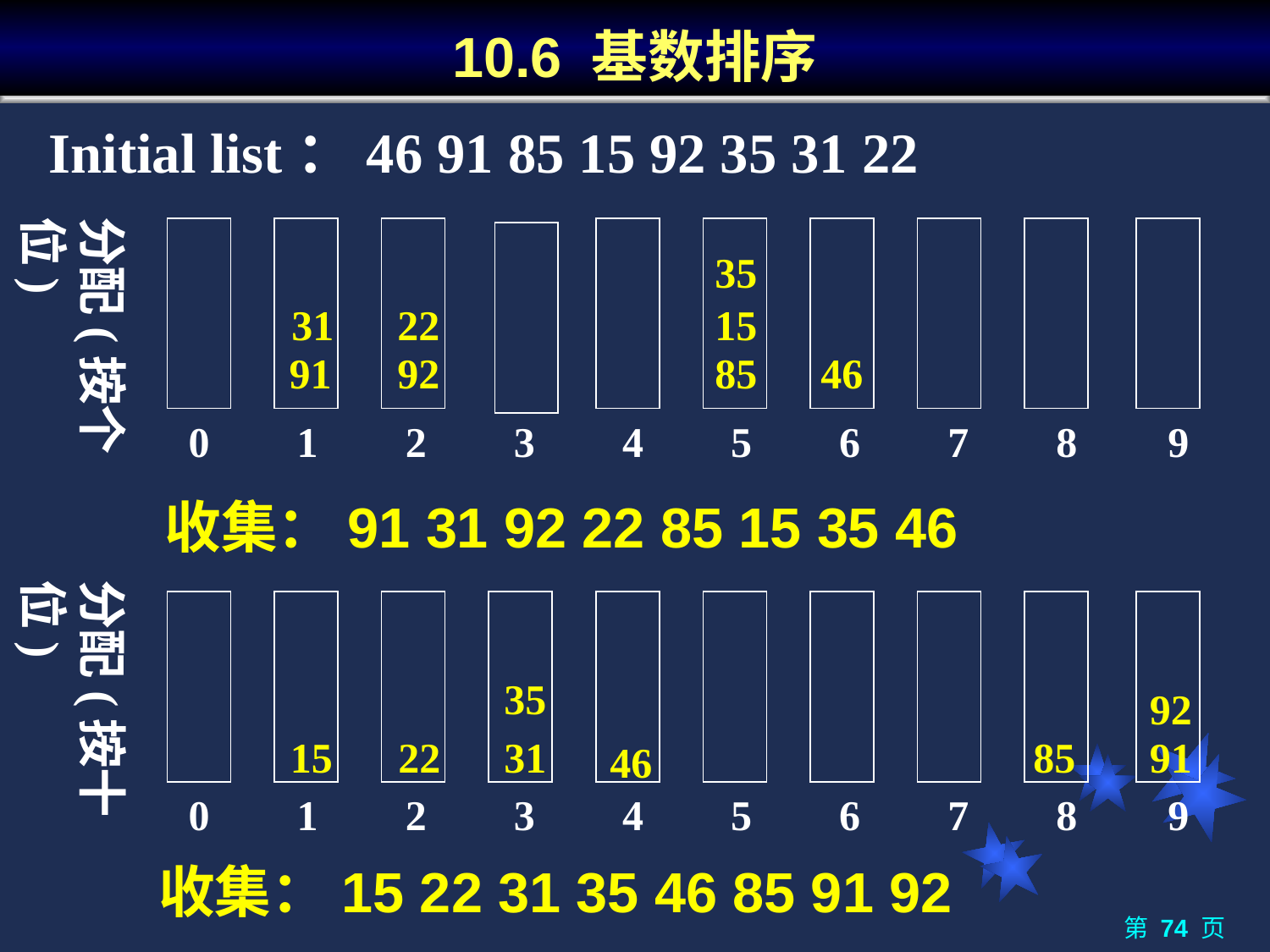

# 10.6 基数排序
Initial list：46 91 85 15 92 35 31 22
分配(按个位)

35
31
22
15
91
92
85
46
0
1
2
3
4
5
6
7
8
9
收集：91 31 92 22 85 15 35 46
分配(按十位)

35
92
15
22
31
85
91
46
0
1
2
3
4
5
6
7
8
9
收集：15 22 31 35 46 85 91 92
第 74 页